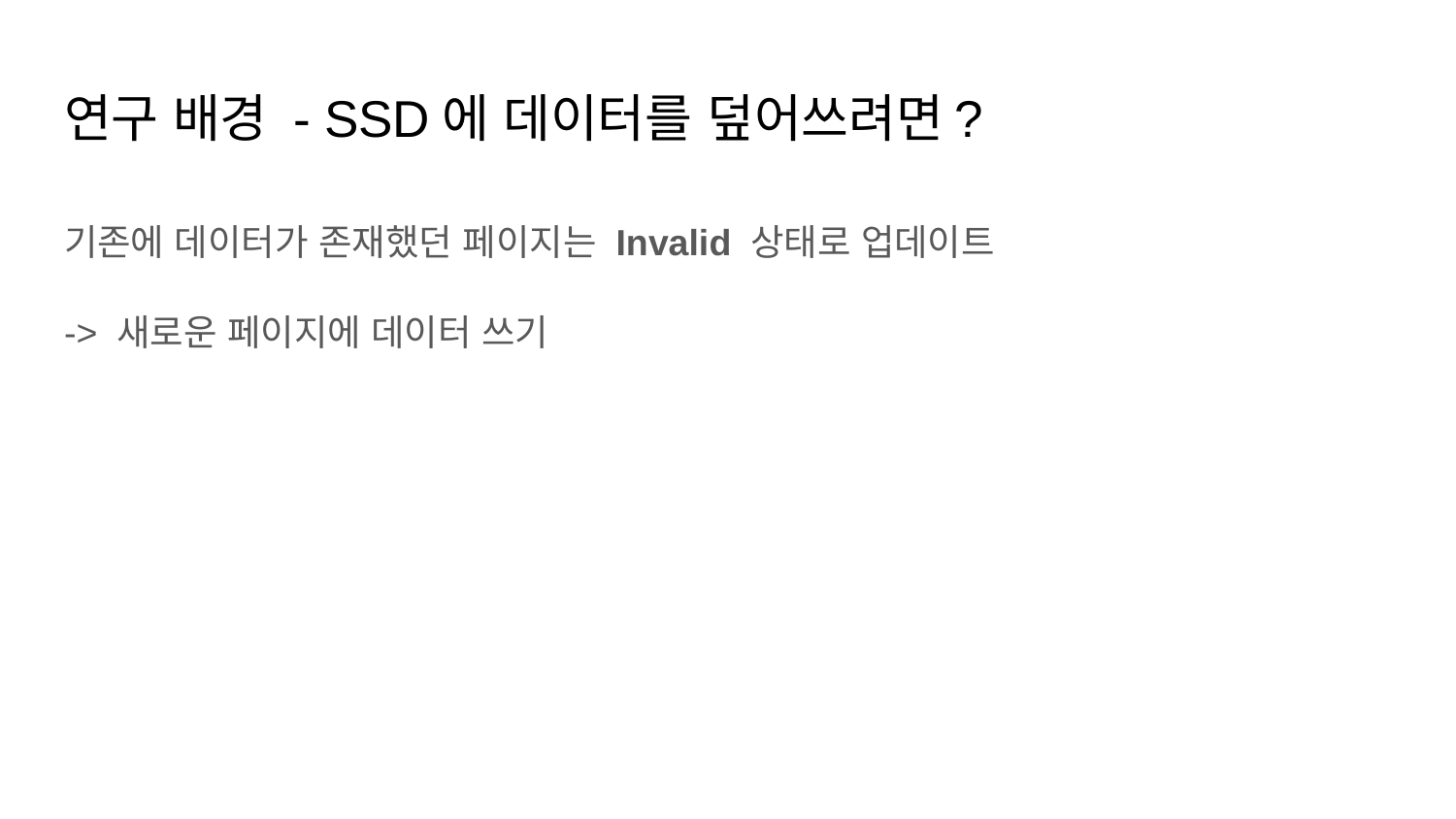

# 연구 배경 - SSD에 데이터를 덮어쓰려면?
기존에 데이터가 존재했던 페이지는 Invalid 상태로 업데이트
-> 새로운 페이지에 데이터 쓰기